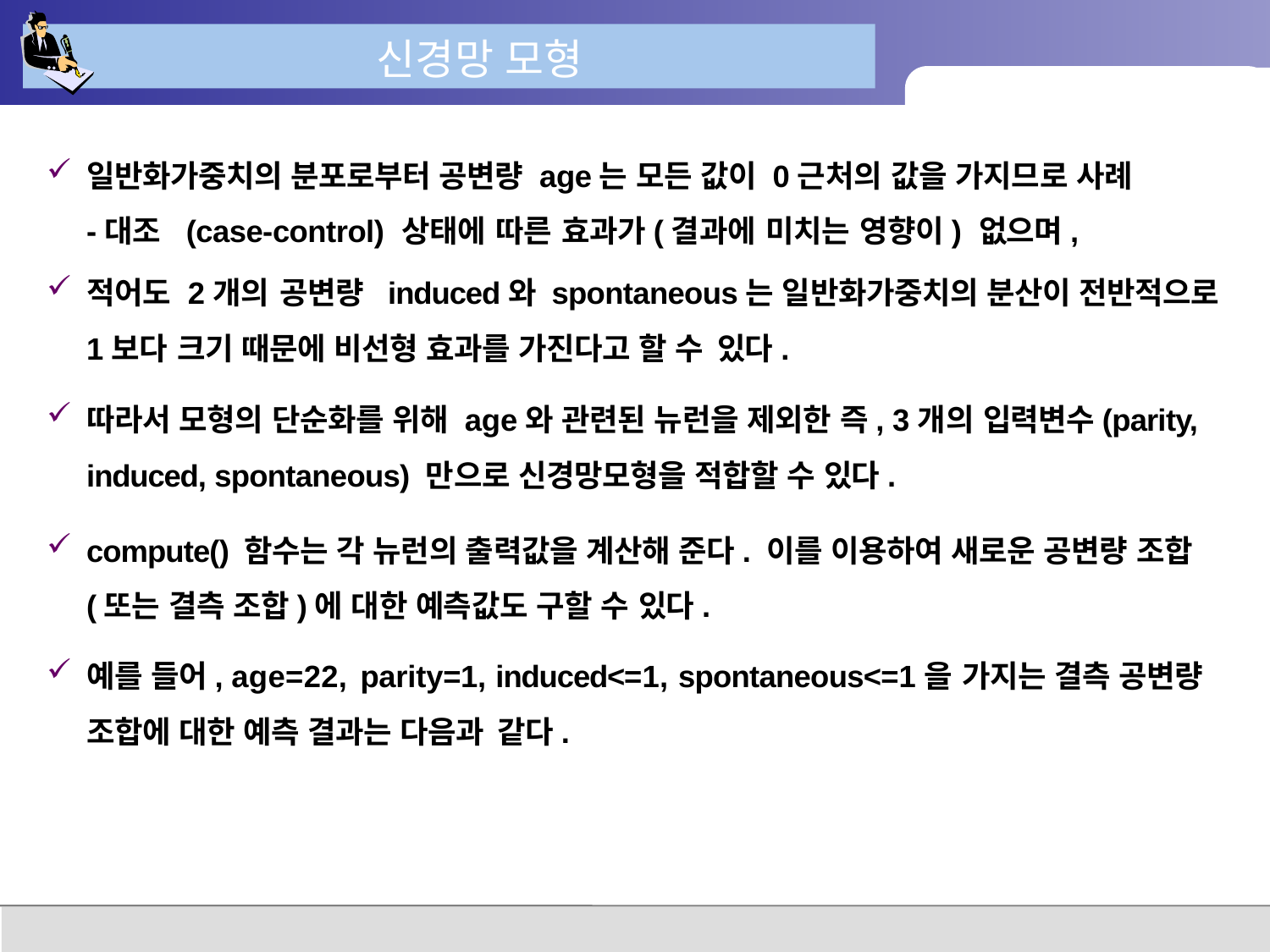

# 신경망 모형
일반화가중치의 분포로부터 공변량 age는 모든 값이 0근처의 값을 가지므로 사례-대조  (case-control) 상태에 따른 효과가(결과에 미치는 영향이) 없으며,
적어도 2개의 공변량  induced와 spontaneous는 일반화가중치의 분산이 전반적으로 1보다 크기 때문에 비선형 효과를 가진다고 할 수 있다.
따라서 모형의 단순화를 위해 age와 관련된 뉴런을 제외한 즉, 3개의 입력변수(parity, induced, spontaneous) 만으로 신경망모형을 적합할 수 있다.
compute() 함수는 각 뉴런의 출력값을 계산해 준다. 이를 이용하여 새로운 공변량 조합(또는 결측 조합)에 대한 예측값도 구할 수 있다.
예를 들어, age=22, parity=1, induced<=1, spontaneous<=1을 가지는 결측 공변량 조합에 대한 예측 결과는 다음과 같다.